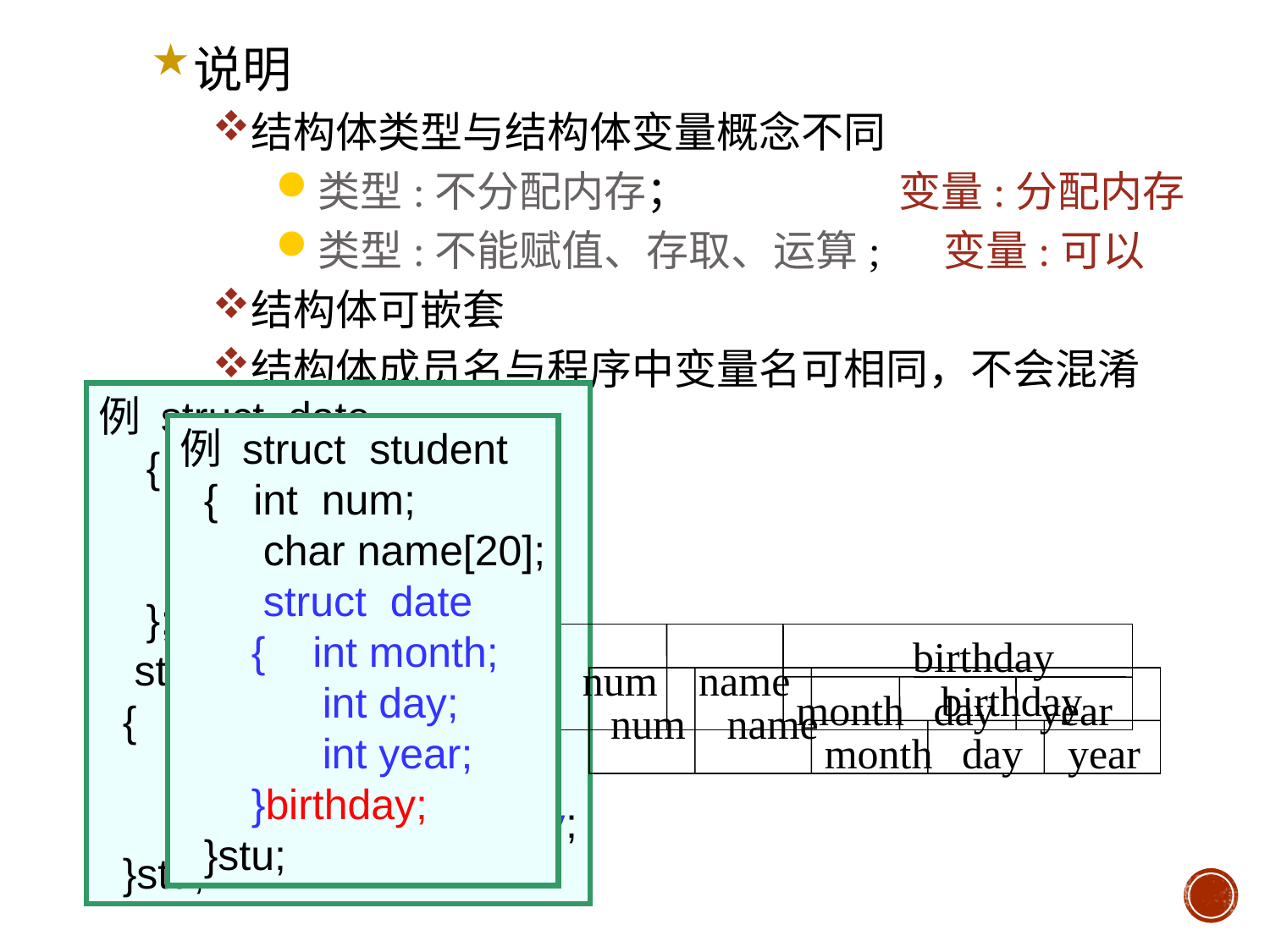

说明
结构体类型与结构体变量概念不同
类型:不分配内存；                      变量:分配内存
类型:不能赋值、存取、运算;     变量:可以
结构体可嵌套
结构体成员名与程序中变量名可相同，不会混淆
例 struct  date
    {    int month;
          int day;
          int year;
    };
   struct  student
  {   int  num;
       char name[20];
       struct  date  birthday;
  }stu;

birthday
num
name

month

day

year
例 struct  student
  {   int  num;
       char name[20];
       struct  date
      {    int month;
            int day;
            int year;
      }birthday;
  }stu;

birthday
num
name

month

day

year
14